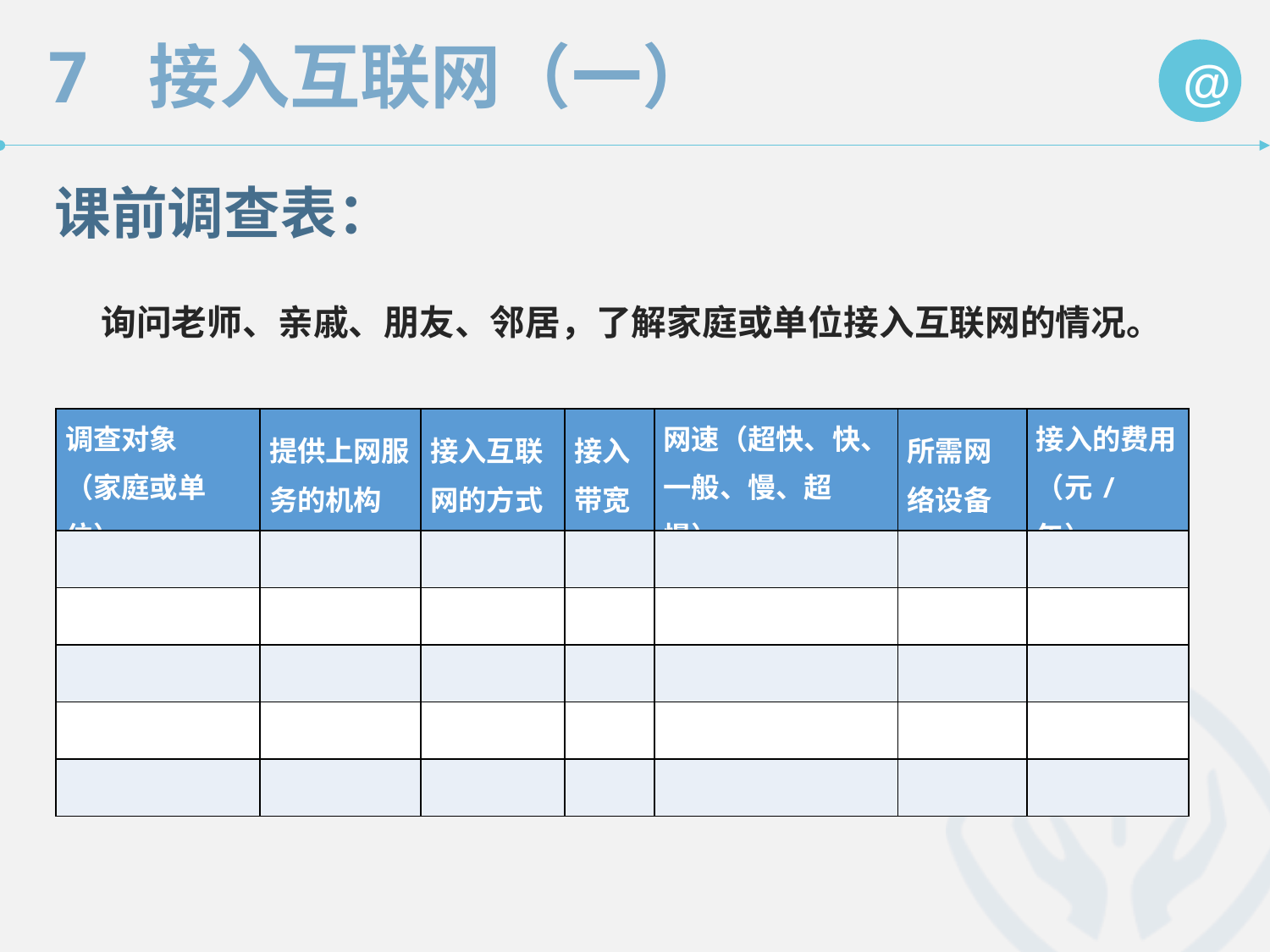

课前调查表：
　　询问老师、亲戚、朋友、邻居，了解家庭或单位接入互联网的情况。
| 调查对象 （家庭或单位） | 提供上网服务的机构 | 接入互联网的方式 | 接入带宽 | 网速（超快、快、一般、慢、超慢） | 所需网络设备 | 接入的费用（元/年） |
| --- | --- | --- | --- | --- | --- | --- |
|  |  |  |  |  |  |  |
|  |  |  |  |  |  |  |
|  |  |  |  |  |  |  |
|  |  |  |  |  |  |  |
|  |  |  |  |  |  |  |